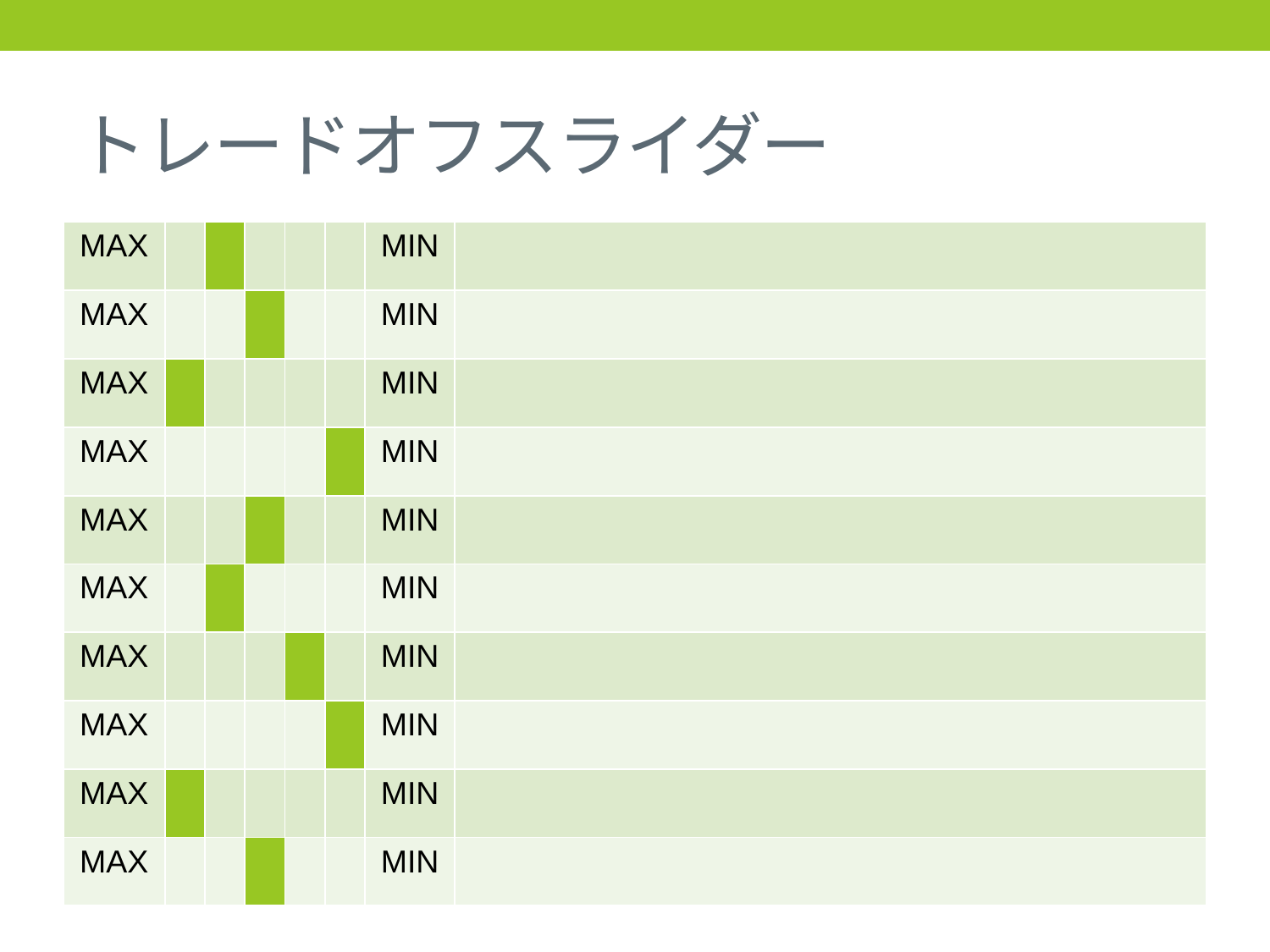

# トレードオフスライダー
| MAX |  |  |  |  |  | MIN |  |
| --- | --- | --- | --- | --- | --- | --- | --- |
| MAX |  |  |  |  |  | MIN |  |
| MAX |  |  |  |  |  | MIN |  |
| MAX |  |  |  |  |  | MIN |  |
| MAX |  |  |  |  |  | MIN |  |
| MAX |  |  |  |  |  | MIN |  |
| MAX |  |  |  |  |  | MIN |  |
| MAX |  |  |  |  |  | MIN |  |
| MAX |  |  |  |  |  | MIN |  |
| MAX |  |  |  |  |  | MIN |  |